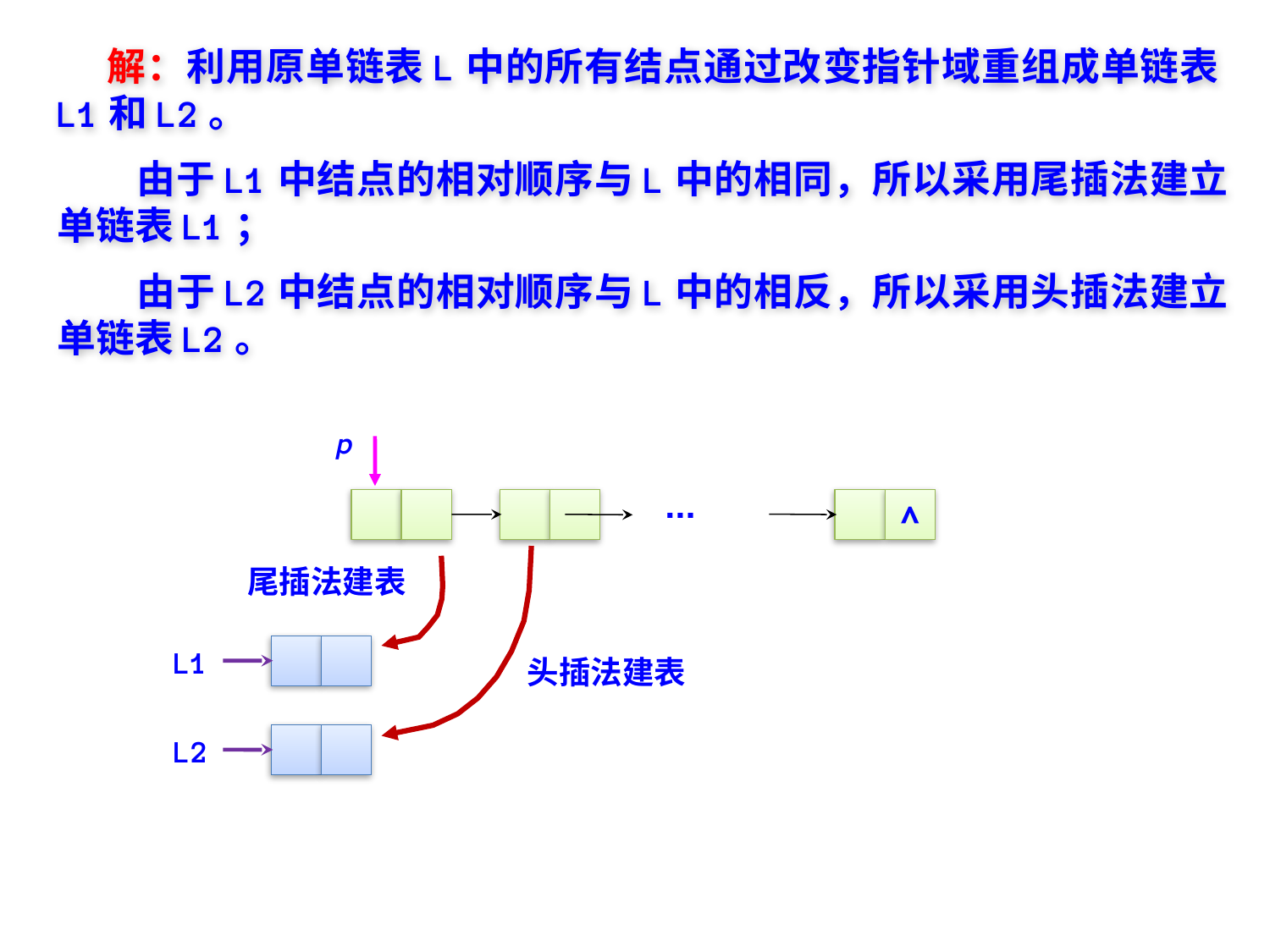

解：利用原单链表L中的所有结点通过改变指针域重组成单链表L1和L2。
　　由于L1中结点的相对顺序与L中的相同，所以采用尾插法建立单链表L1；
　　由于L2中结点的相对顺序与L中的相反，所以采用头插法建立单链表L2。
p

…

∧

头插法建表

尾插法建表
L1

L2